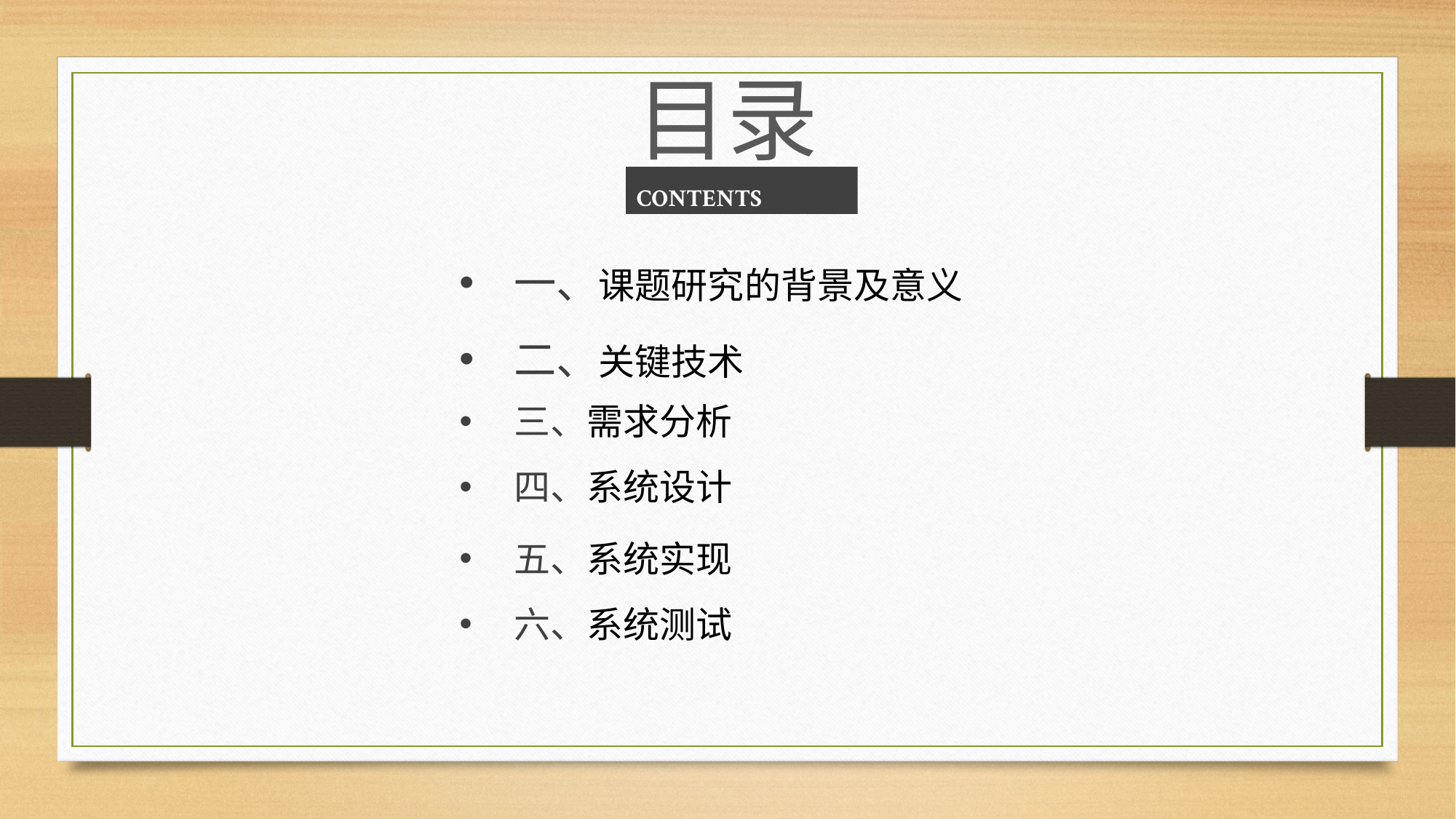

目录

CONTENTS
一、课题研究的背景及意义
二、关键技术
三、需求分析
四、系统设计
五、系统实现
六、系统测试